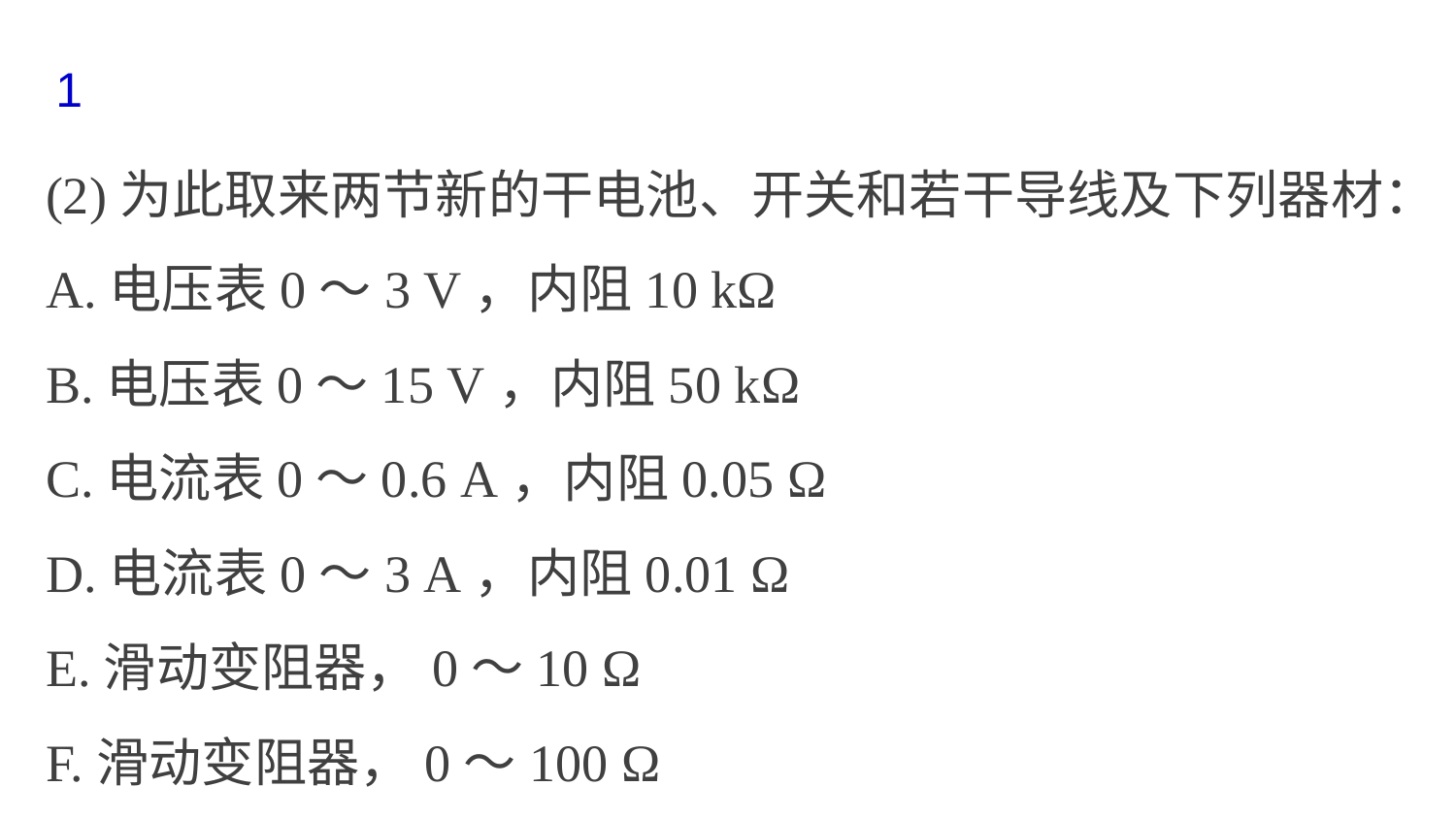

1
(2)为此取来两节新的干电池、开关和若干导线及下列器材：
A.电压表0～3 V，内阻10 kΩ
B.电压表0～15 V，内阻50 kΩ
C.电流表0～0.6 A，内阻0.05 Ω
D.电流表0～3 A，内阻0.01 Ω
E.滑动变阻器，0～10 Ω
F.滑动变阻器，0～100 Ω